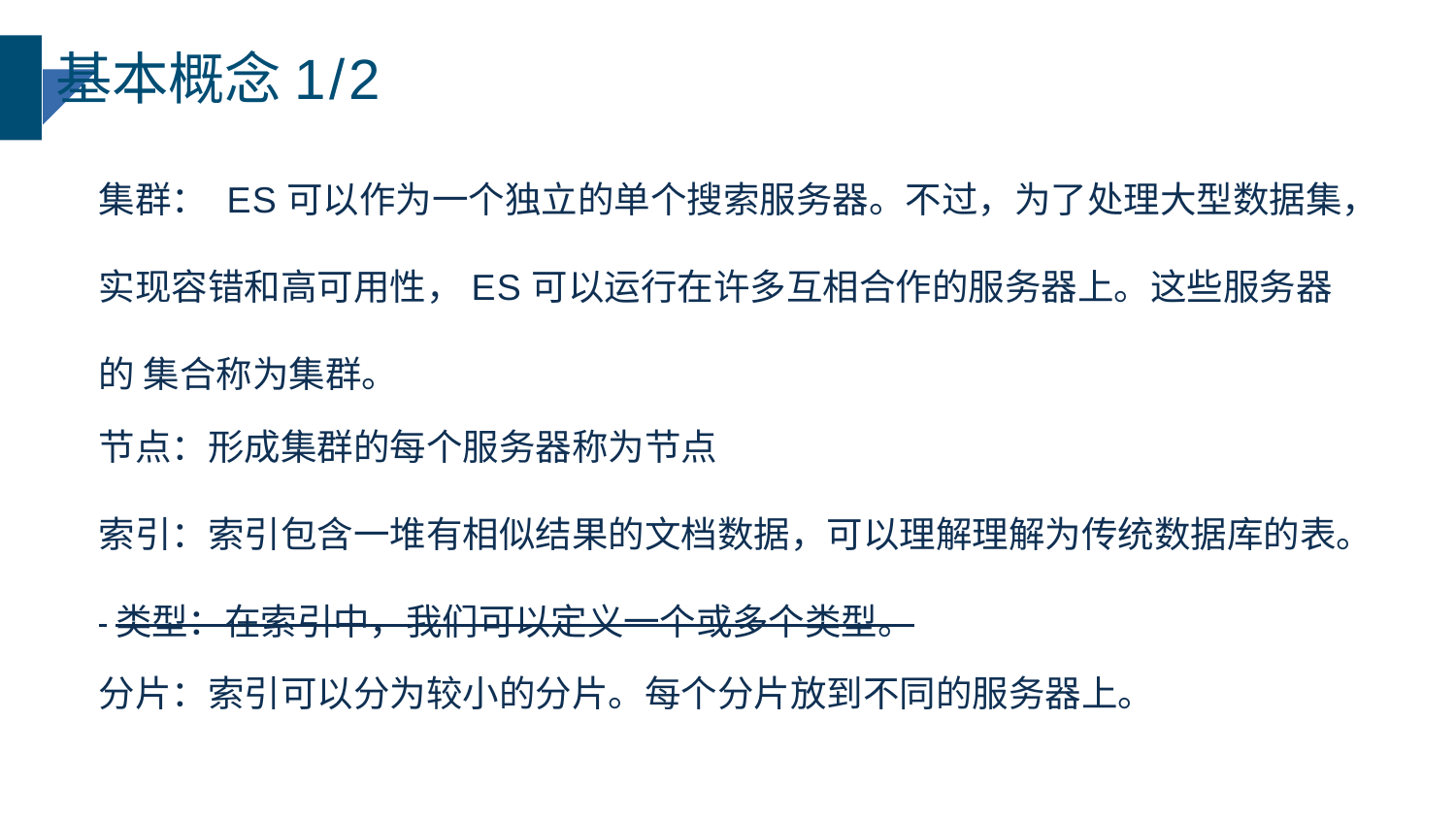

# 基本概念1/2
集群： ES可以作为一个独立的单个搜索服务器。不过，为了处理大型数据集，
实现容错和高可用性，ES可以运行在许多互相合作的服务器上。这些服务器的 集合称为集群。

节点：形成集群的每个服务器称为节点
索引：索引包含一堆有相似结果的文档数据，可以理解理解为传统数据库的表。
 类型：在索引中，我们可以定义一个或多个类型。

分片：索引可以分为较小的分片。每个分片放到不同的服务器上。